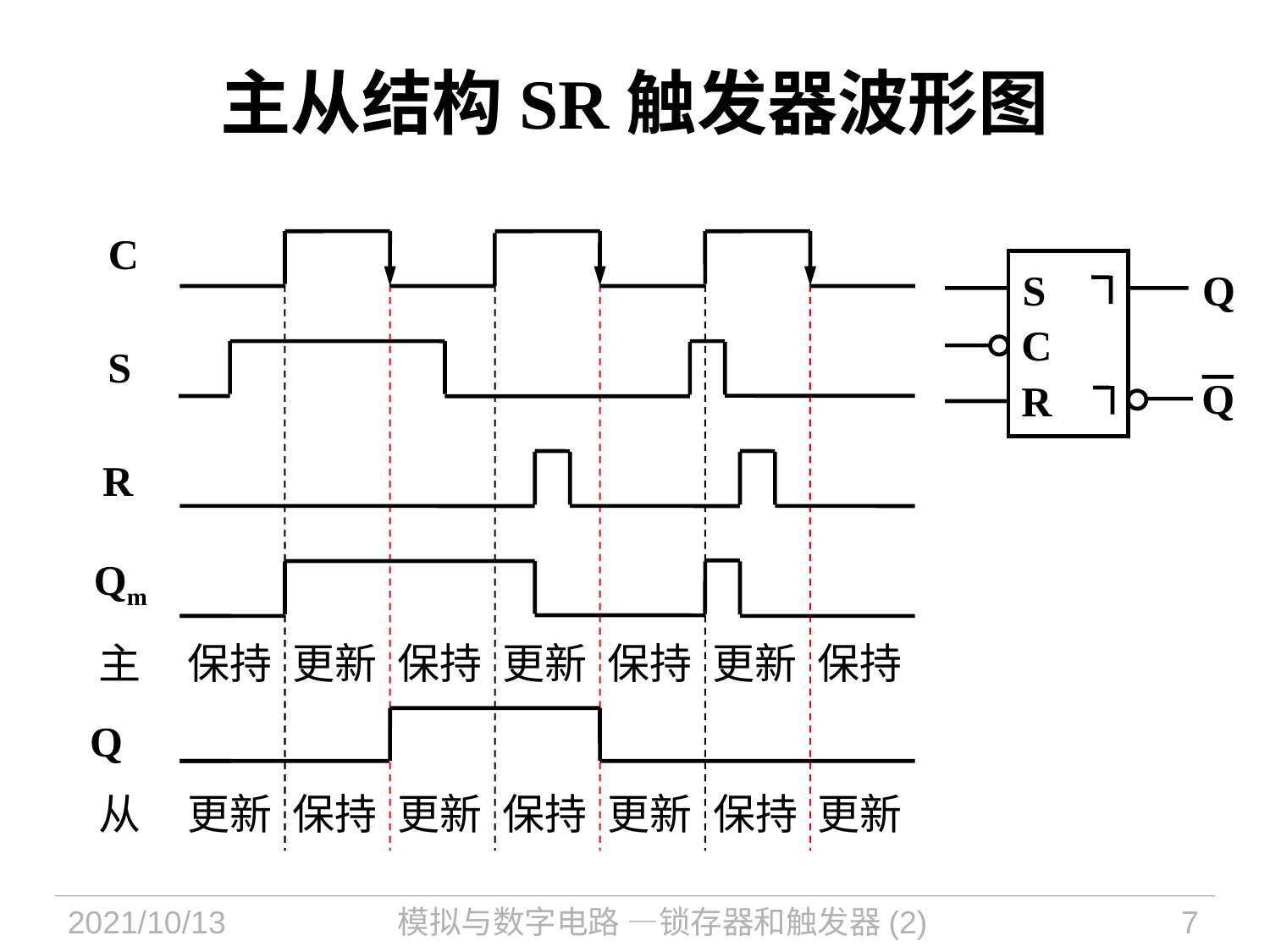

# 主从结构SR触发器波形图
C

S
Q

C
S

Q

R

R

Qm

主
保持
更新
保持
更新
保持
更新
保持

Q

从
更新
保持
更新
保持
更新
保持
更新
2021/10/13
模拟与数字电路 —锁存器和触发器(2)
7